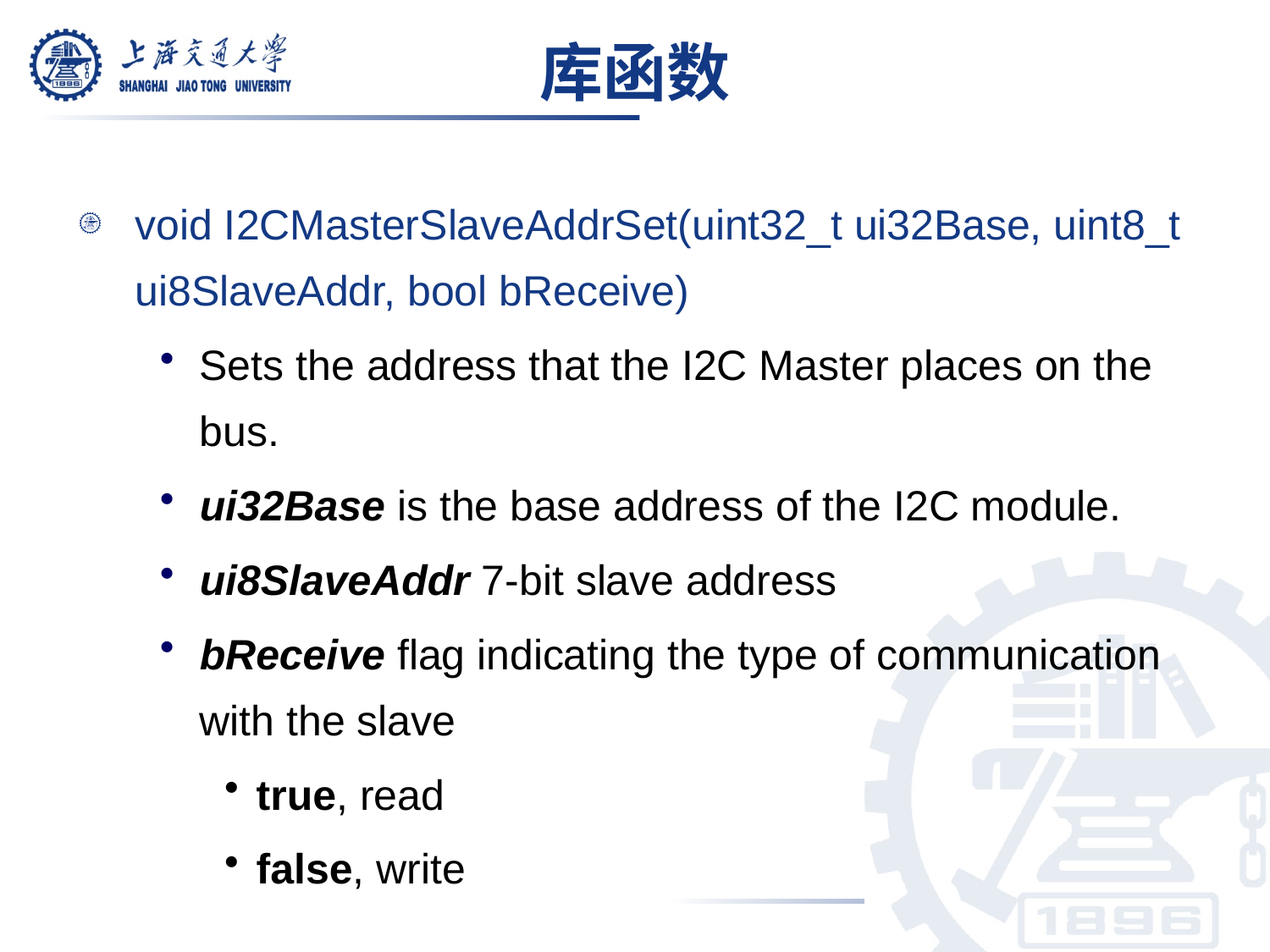

# 库函数
void I2CMasterSlaveAddrSet(uint32_t ui32Base, uint8_t ui8SlaveAddr, bool bReceive)
Sets the address that the I2C Master places on the bus.
ui32Base is the base address of the I2C module.
ui8SlaveAddr 7-bit slave address
bReceive flag indicating the type of communication with the slave
true, read
false, write